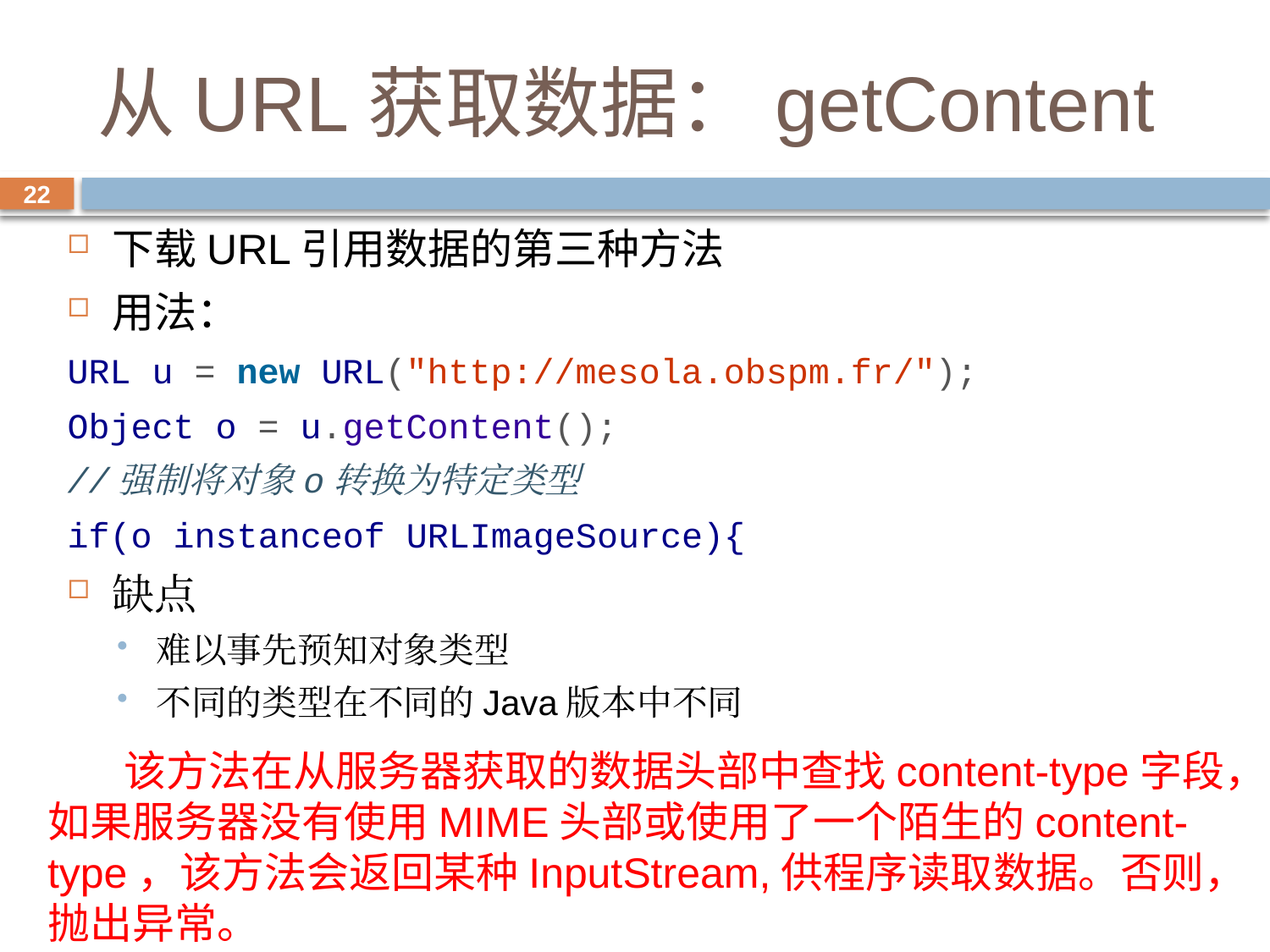

# 从URL获取数据：getContent
22
下载URL引用数据的第三种方法
用法：
URL u = new URL("http://mesola.obspm.fr/");
Object o = u.getContent();
//强制将对象o转换为特定类型
if(o instanceof URLImageSource){
缺点
难以事先预知对象类型
不同的类型在不同的Java版本中不同
       该方法在从服务器获取的数据头部中查找content-type字段，如果服务器没有使用MIME头部或使用了一个陌生的content-type，该方法会返回某种InputStream,供程序读取数据。否则，抛出异常。